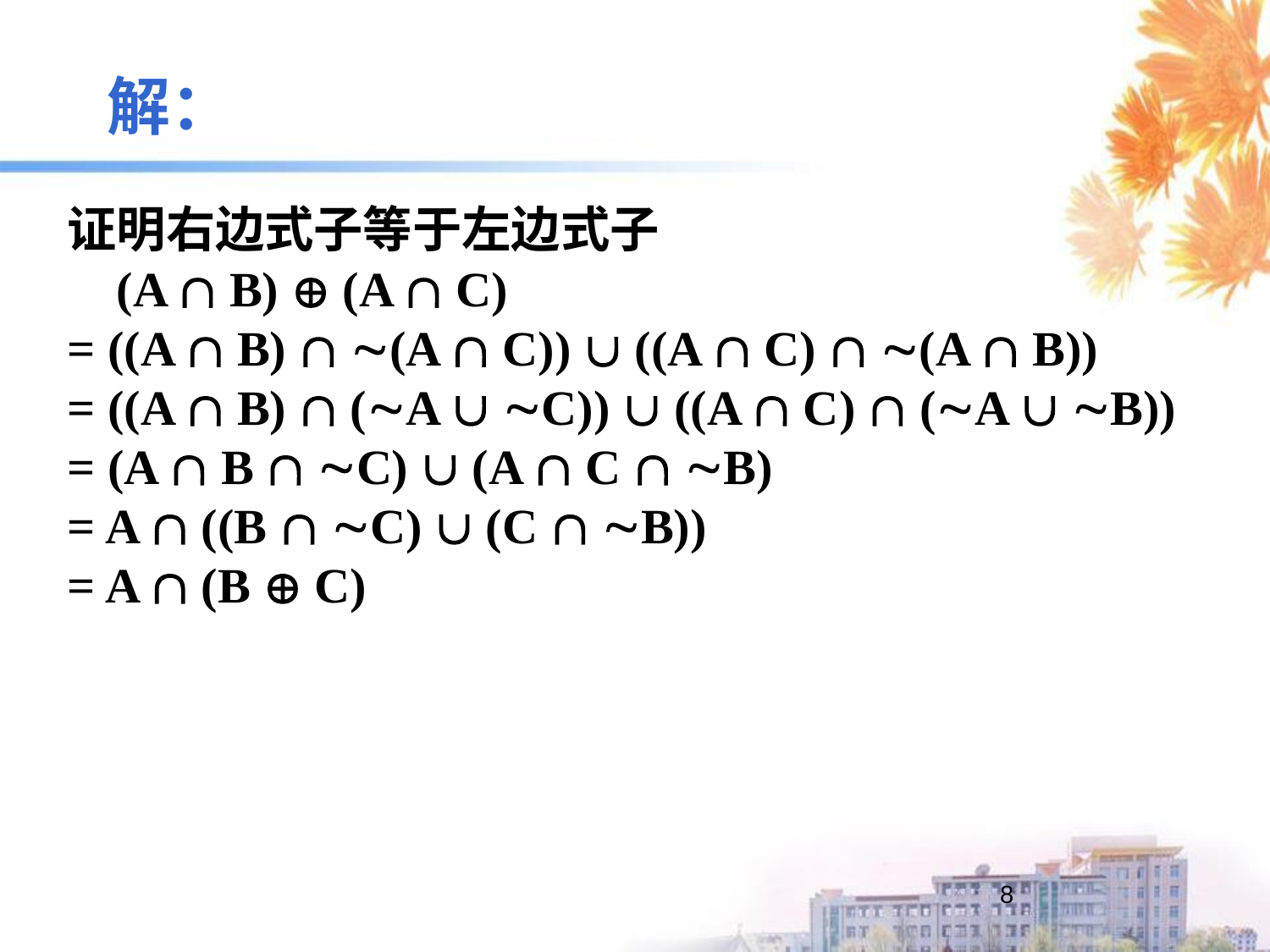

解：

证明右边式子等于左边式子
    (A ∩ B) ⊕ (A ∩ C)
= ((A ∩ B) ∩ ∼(A ∩ C)) ∪ ((A ∩ C) ∩ ∼(A ∩ B))
= ((A ∩ B) ∩ (∼A ∪ ∼C)) ∪ ((A ∩ C) ∩ (∼A ∪ ∼B))
= (A ∩ B ∩ ∼C) ∪ (A ∩ C ∩ ∼B)
= A ∩ ((B ∩ ∼C) ∪ (C ∩ ∼B))
= A ∩ (B ⊕ C)

8